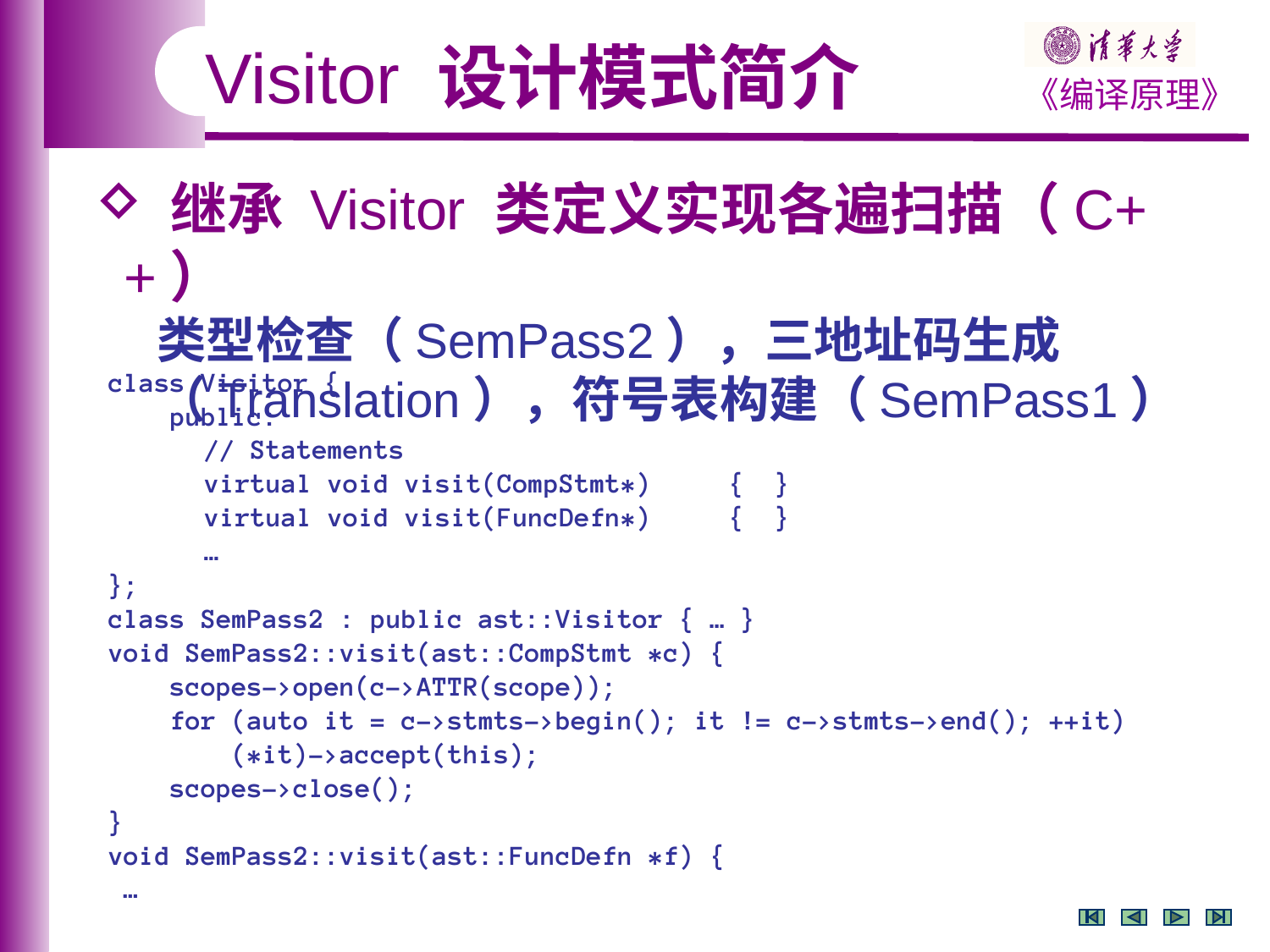

Visitor 设计模式简介

 继承 Visitor 类定义实现各遍扫描（C++）
类型检查（SemPass2），三地址码生成（Translation），符号表构建（SemPass1）
    class Visitor {
        public:
	  // Statements
	  virtual void visit(CompStmt*)     {  }
	  virtual void visit(FuncDefn*)     {  }
	  …
    };
    class SemPass2 : public ast::Visitor { … }
    void SemPass2::visit(ast::CompStmt *c) {
        scopes->open(c->ATTR(scope));
        for (auto it = c->stmts->begin(); it != c->stmts->end(); ++it)
            (*it)->accept(this);
        scopes->close();
    }
    void SemPass2::visit(ast::FuncDefn *f) {
     …